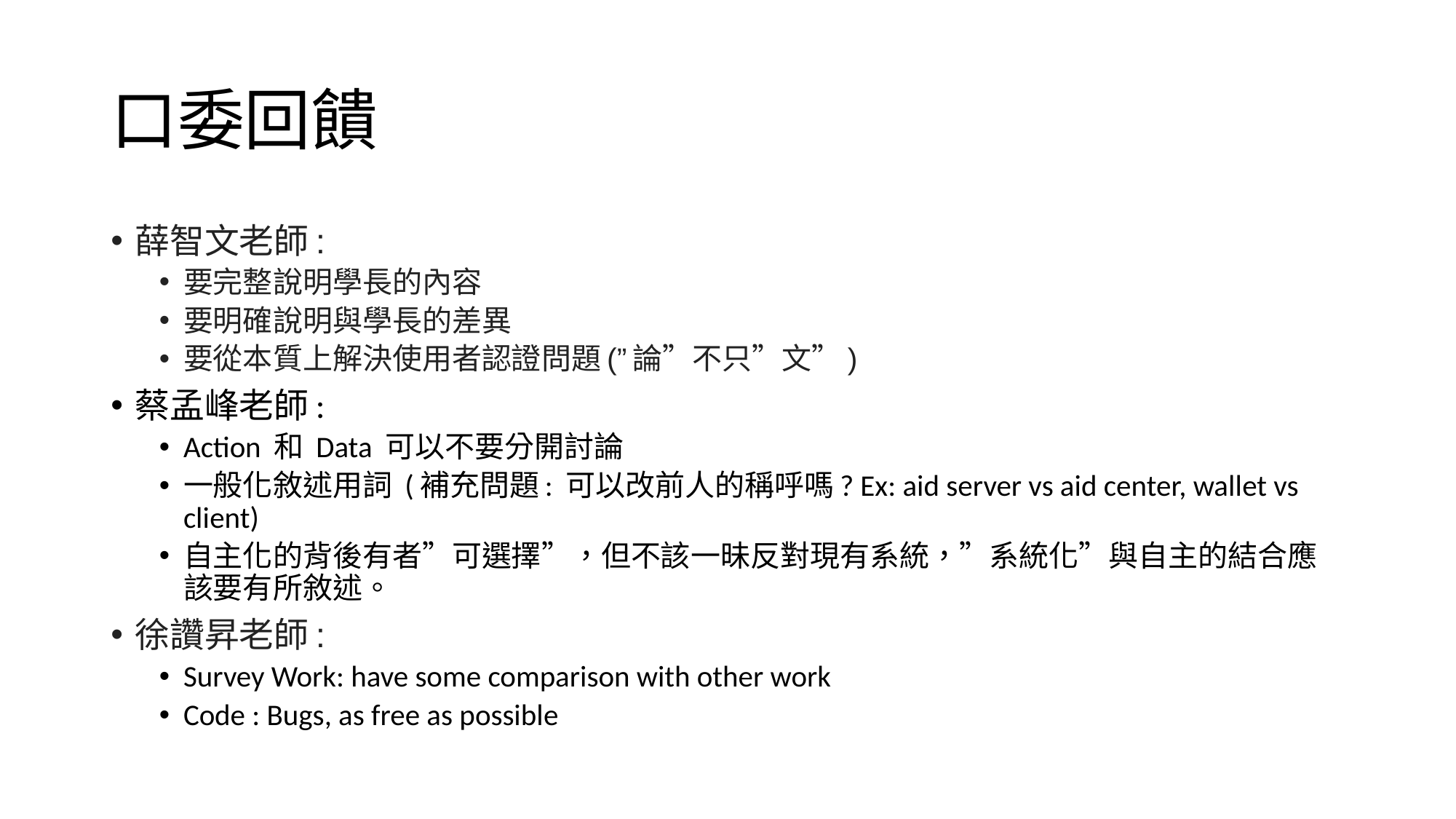

# 口委回饋
薛智文老師:
要完整說明學長的內容
要明確說明與學長的差異
要從本質上解決使用者認證問題(”論”不只”文”)
蔡孟峰老師:
Action 和 Data 可以不要分開討論
一般化敘述用詞 (補充問題: 可以改前人的稱呼嗎? Ex: aid server vs aid center, wallet vs client)
自主化的背後有者”可選擇”，但不該一昧反對現有系統，”系統化”與自主的結合應該要有所敘述。
徐讚昇老師:
Survey Work: have some comparison with other work
Code : Bugs, as free as possible